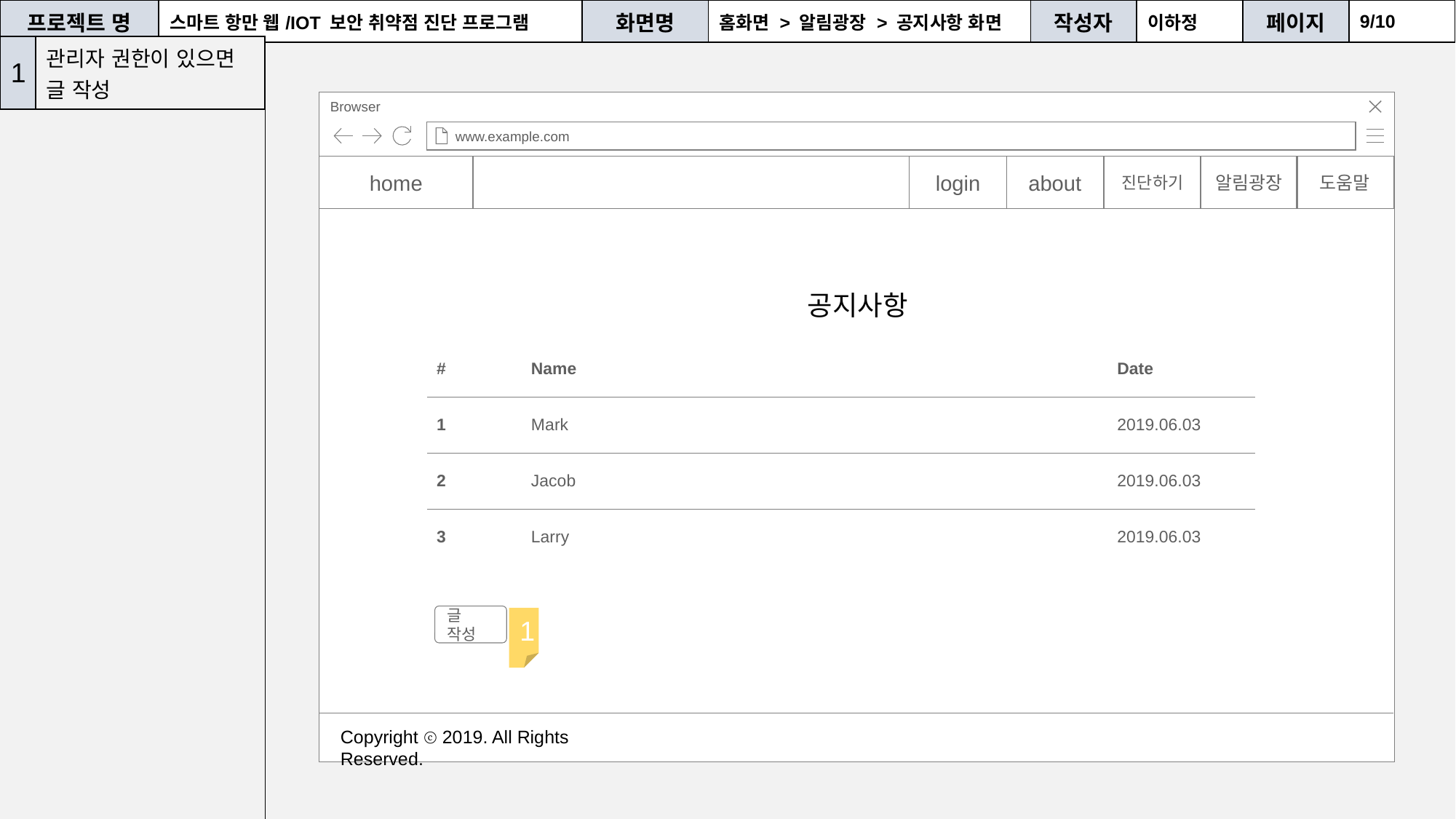

| 프로젝트 명 | 스마트 항만 웹/IOT 보안 취약점 진단 프로그램 | 화면명 | 홈화면 > 알림광장 > 공지사항 화면 | 작성자 | 이하정 | 페이지 | 9/10 |
| --- | --- | --- | --- | --- | --- | --- | --- |
| 1 | 관리자 권한이 있으면 글 작성 |
| --- | --- |
|  |  |
Browser

www.example.com

login
about
진단하기
알림광장
도움말
home
Copyright ⓒ 2019. All Rights Reserved.
공지사항
| # | Name | Date |
| --- | --- | --- |
| 1 | Mark | 2019.06.03 |
| 2 | Jacob | 2019.06.03 |
| 3 | Larry | 2019.06.03 |
글 작성
1